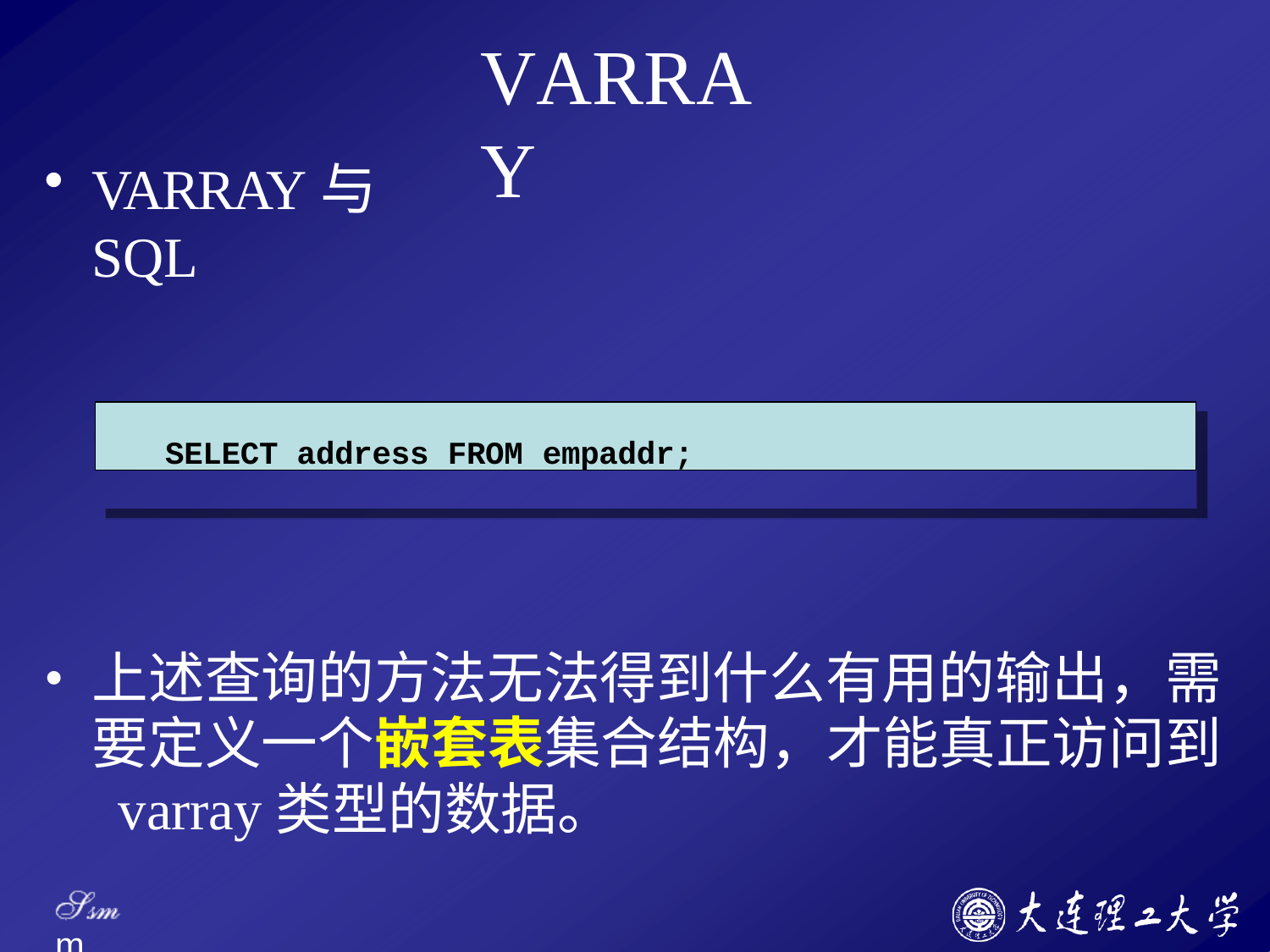

# VARRAY
VARRAY与SQL
SELECT address FROM empaddr;

上述查询的方法无法得到什么有用的输出，需 要定义一个嵌套表集合结构，才能真正访问到  varray类型的数据。

Ssm